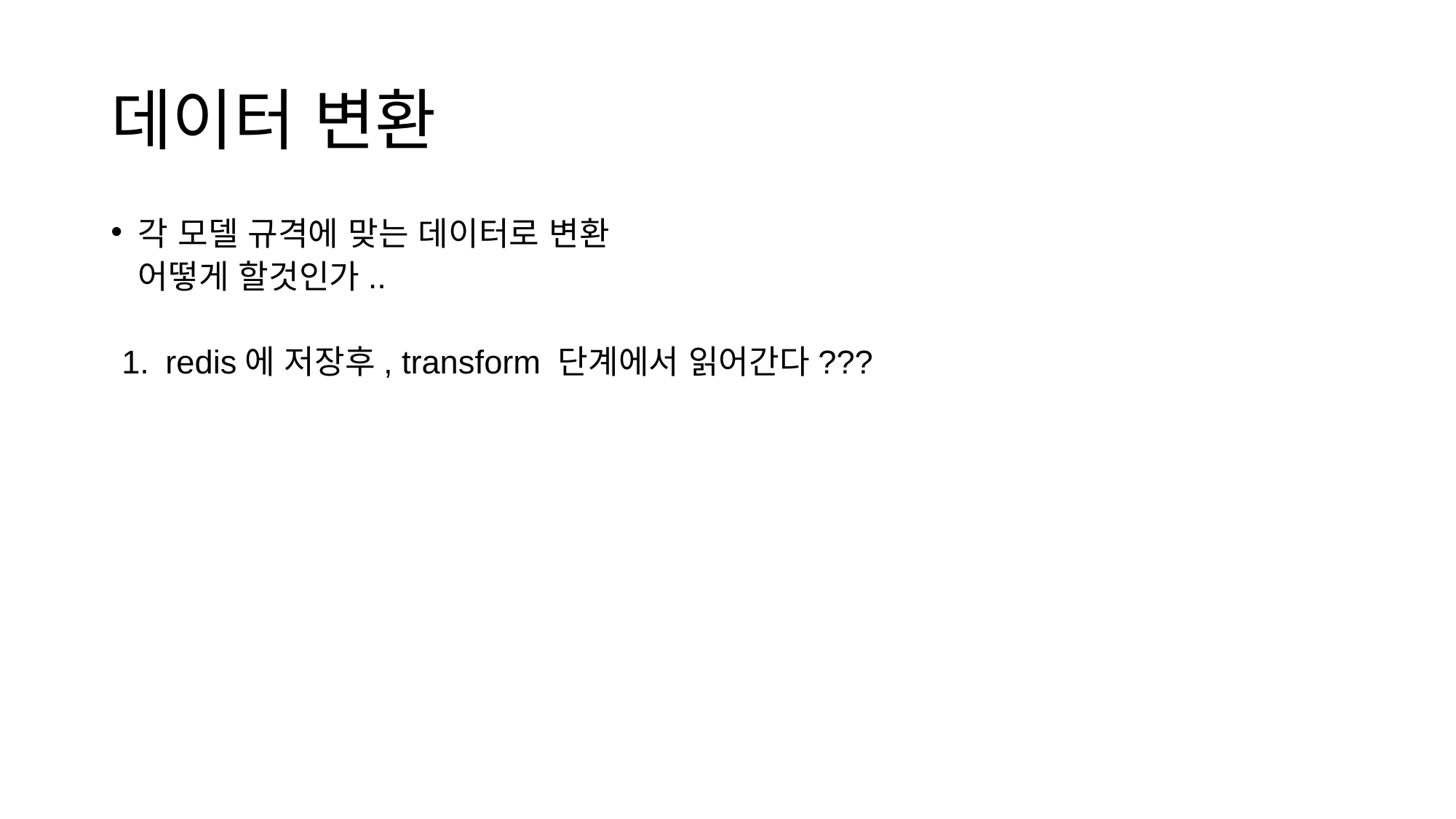

# 데이터 변환
각 모델 규격에 맞는 데이터로 변환
어떻게 할것인가..

redis에 저장후, transform 단계에서 읽어간다???